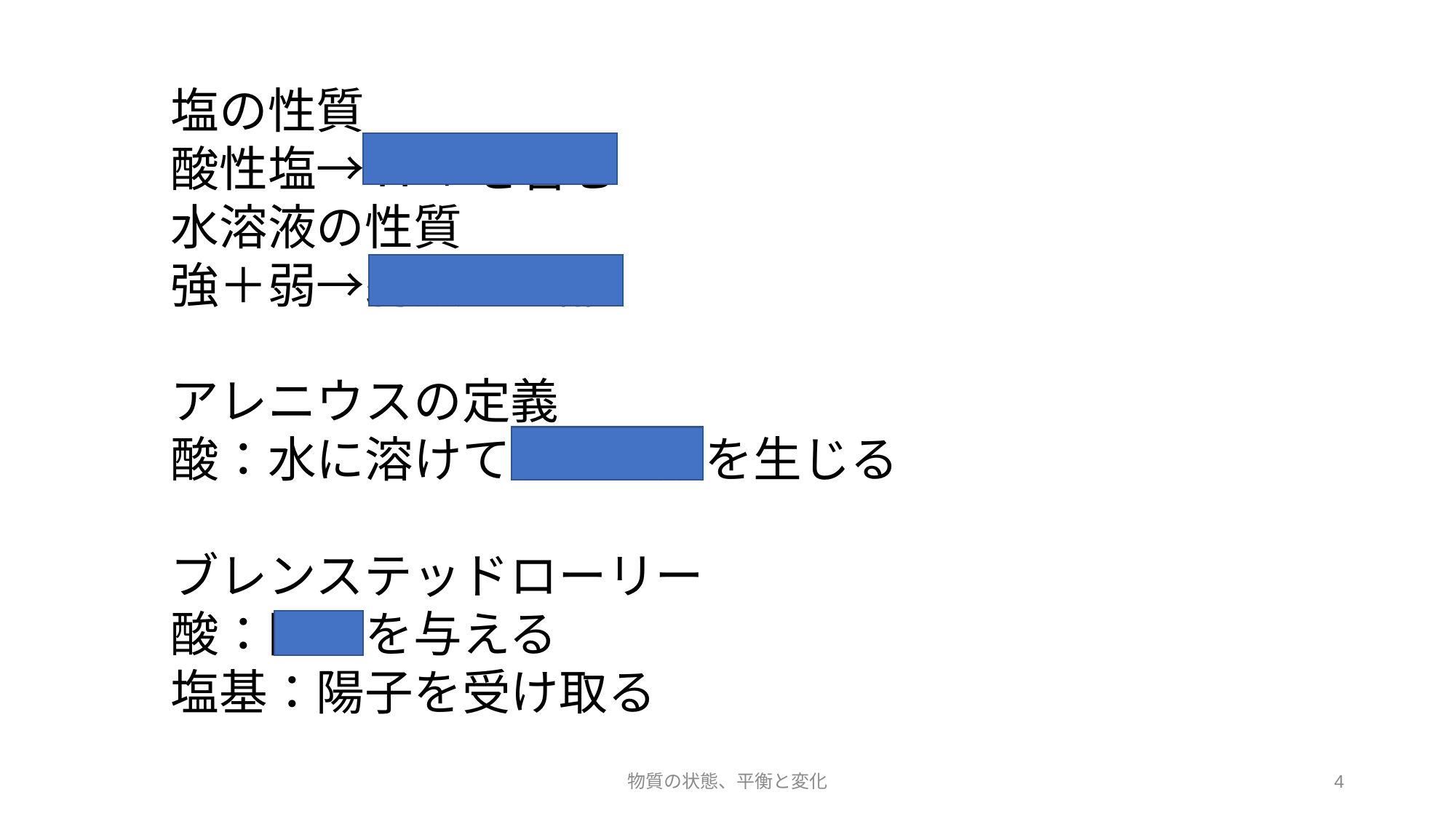

塩の性質
酸性塩→H＋を含む
水溶液の性質
強＋弱→弱酸の遊離

アレニウスの定義
酸：水に溶けてオキソ酸を生じる

ブレンステッドローリー
酸：陽子を与える
塩基：陽子を受け取る

物質の状態、平衡と変化
4